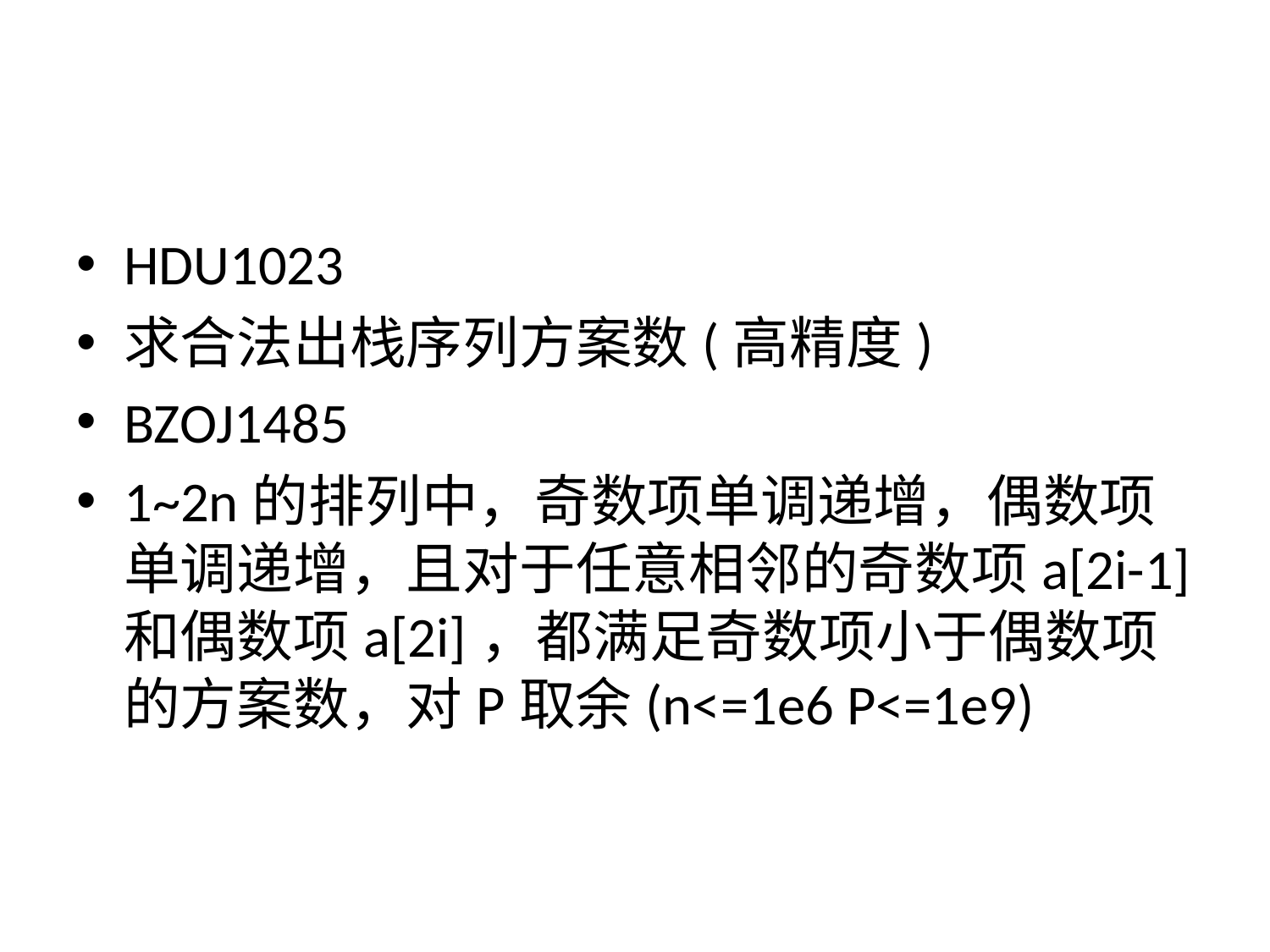

#
HDU1023
求合法出栈序列方案数(高精度)
BZOJ1485
1~2n的排列中，奇数项单调递增，偶数项单调递增，且对于任意相邻的奇数项a[2i-1]和偶数项a[2i]，都满足奇数项小于偶数项的方案数，对P取余(n<=1e6 P<=1e9)